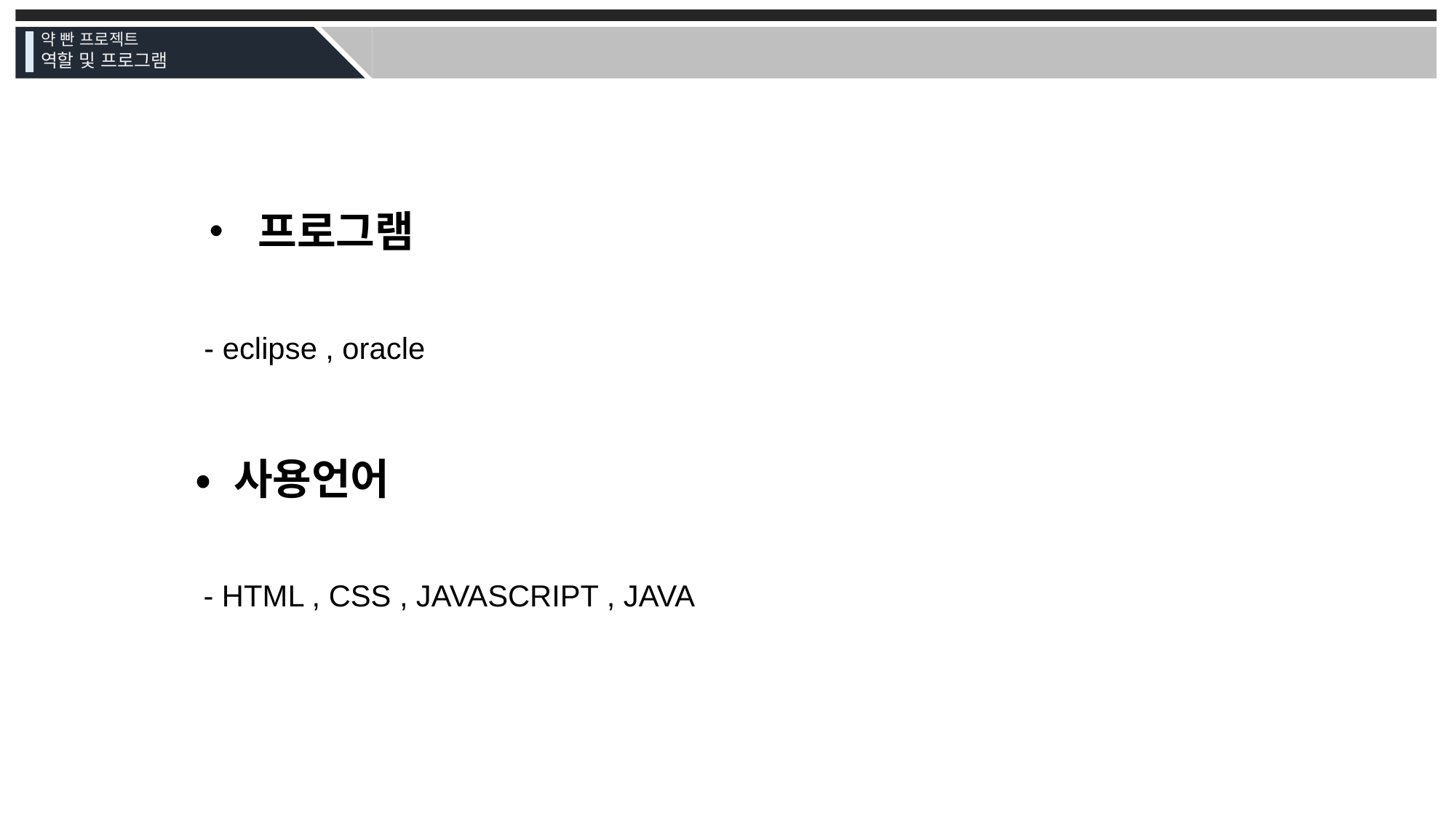

약 빤 프로젝트

역할 및 프로그램
• 프로그램

 - eclipse , oracle

• 사용언어

 - HTML , CSS , JAVASCRIPT , JAVA